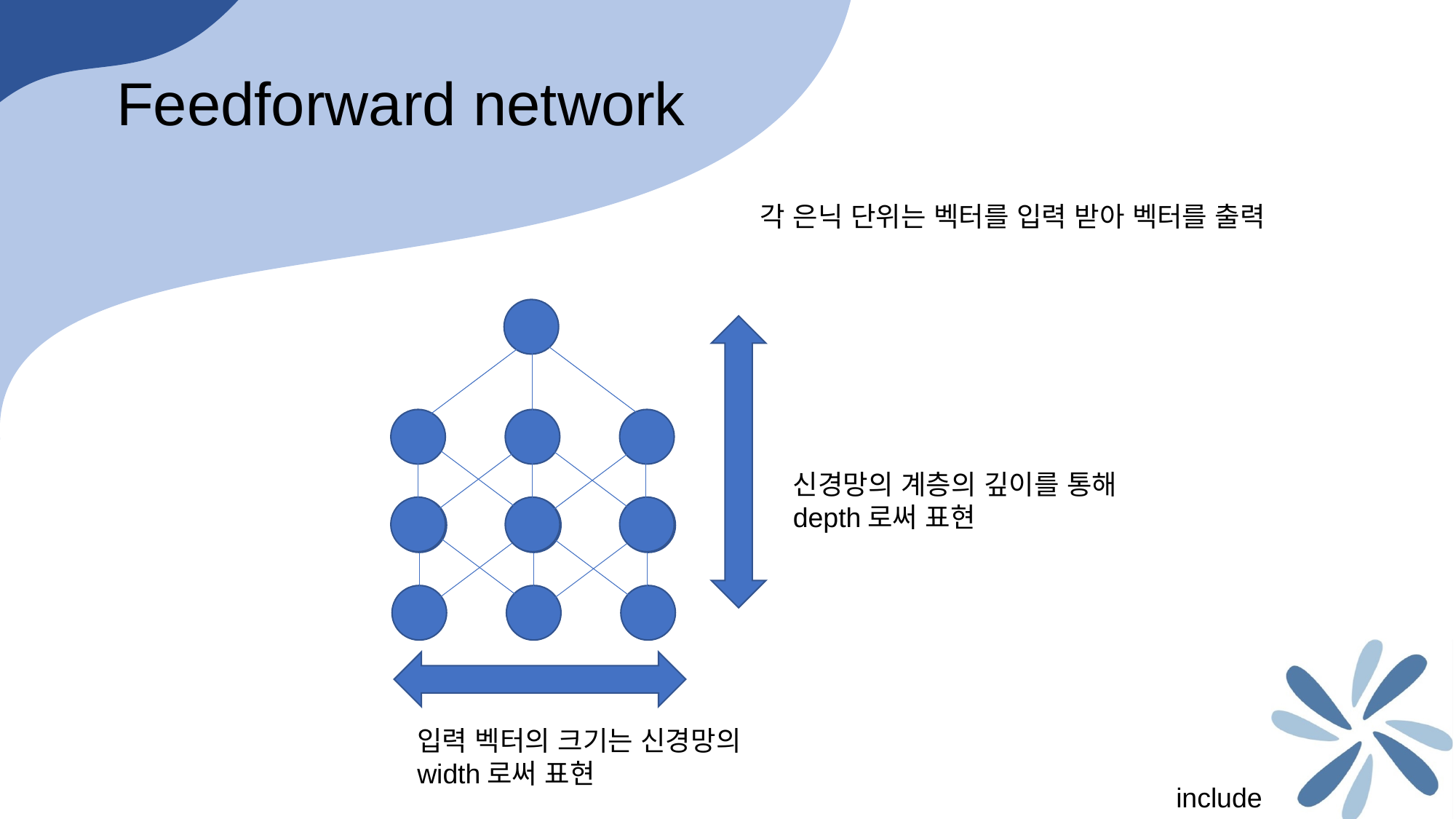

Feedforward network

각 은닉 단위는 벡터를 입력 받아 벡터를 출력

신경망의 계층의 깊이를 통해 depth로써 표현

입력 벡터의 크기는 신경망의 width로써 표현